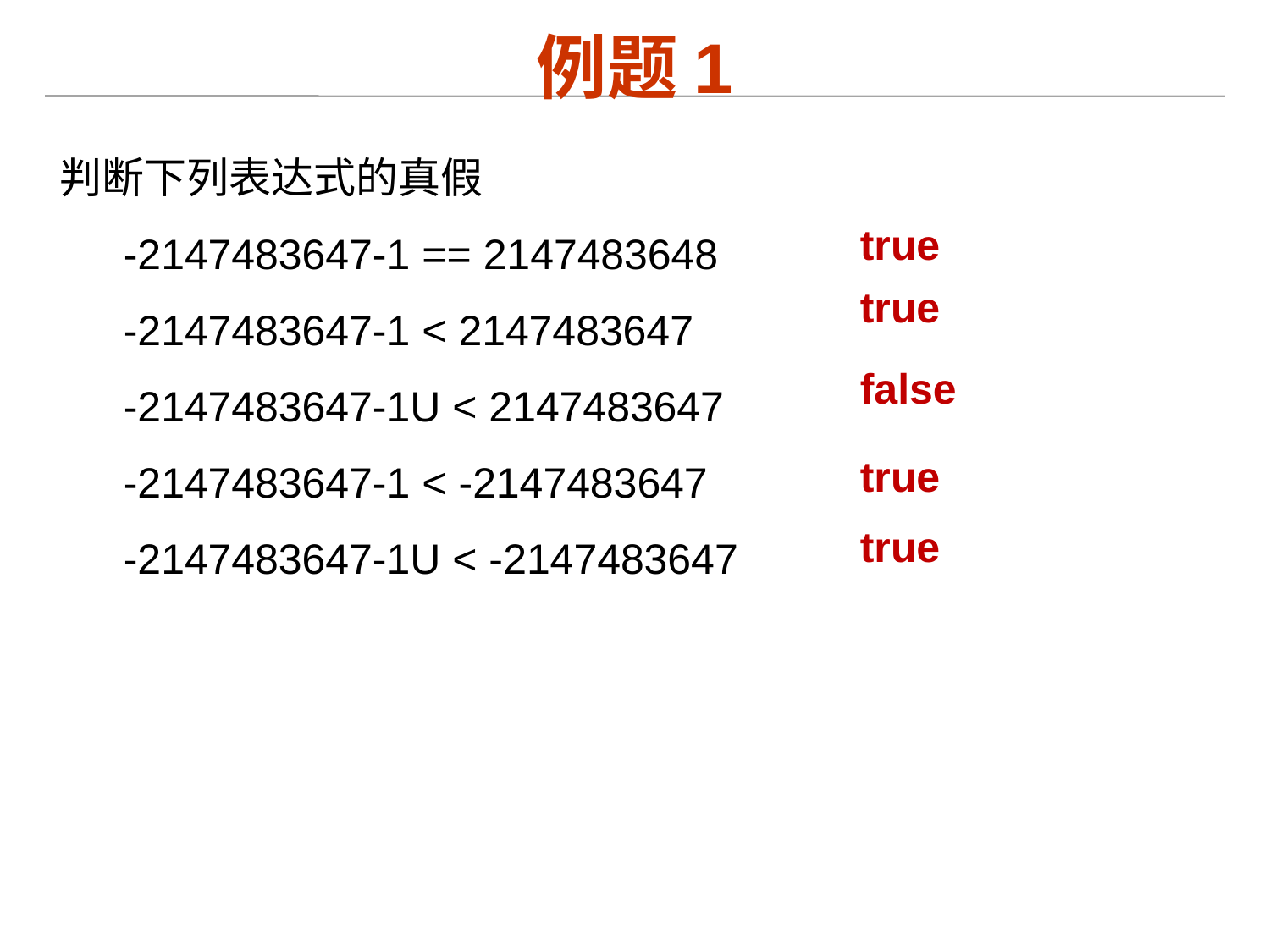

# 例题1
判断下列表达式的真假
-2147483647-1 == 2147483648
-2147483647-1 < 2147483647
-2147483647-1U < 2147483647
-2147483647-1 < -2147483647
-2147483647-1U < -2147483647

true
true
false
true
true